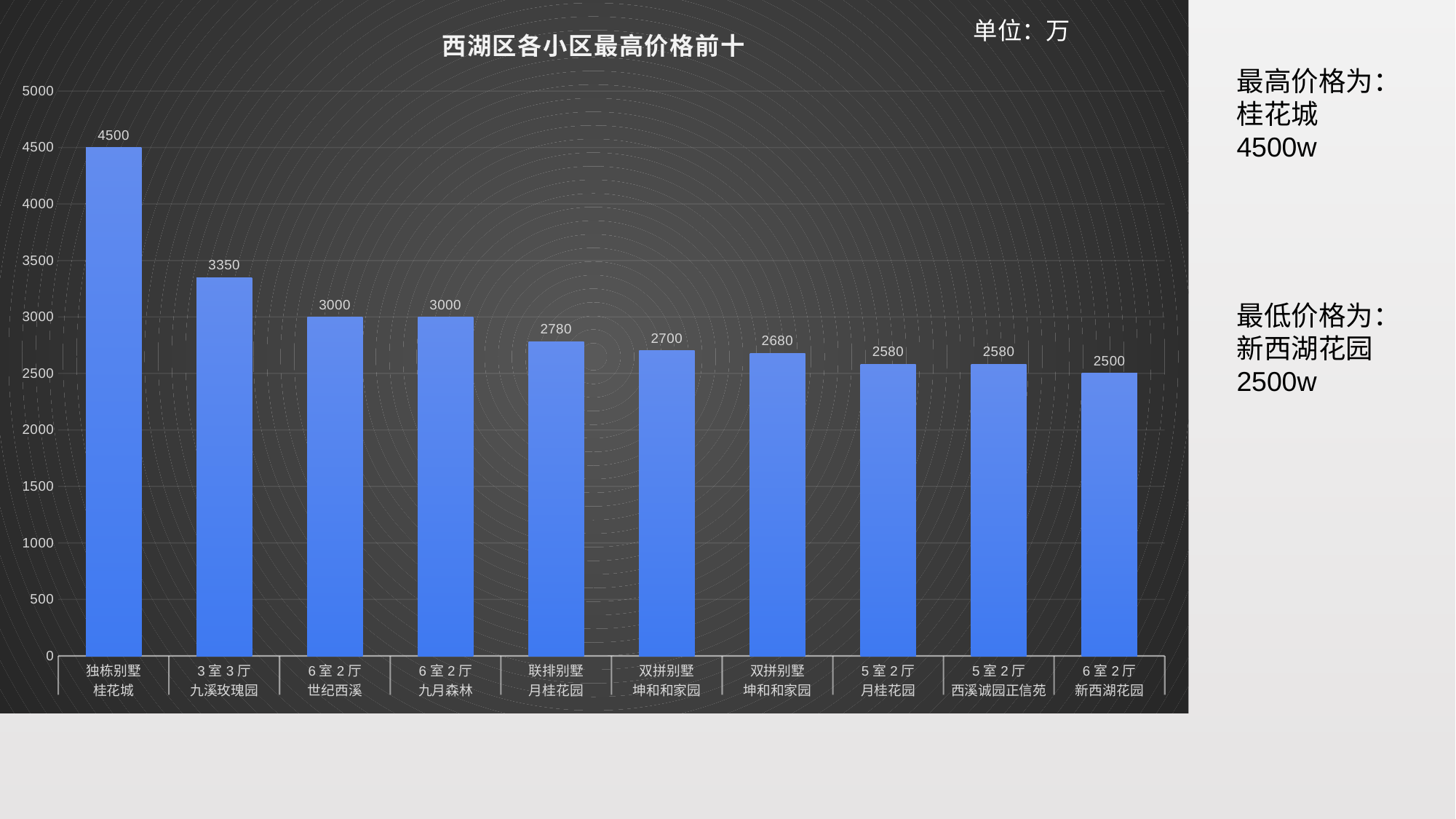

### Chart: 西湖区各小区最高价格前十

| Category |  |
|---|---|
| 独栋别墅 | 4500.0 |
| 3室3厅 | 3350.0 |
| 6室2厅 | 3000.0 |
| 6室2厅 | 3000.0 |
| 联排别墅 | 2780.0 |
| 双拼别墅 | 2700.0 |
| 双拼别墅 | 2680.0 |
| 5室2厅 | 2580.0 |
| 5室2厅 | 2580.0 |
| 6室2厅 | 2500.0 |
单位：万
最高价格为：
桂花城
4500w
最低价格为：
新西湖花园
2500w